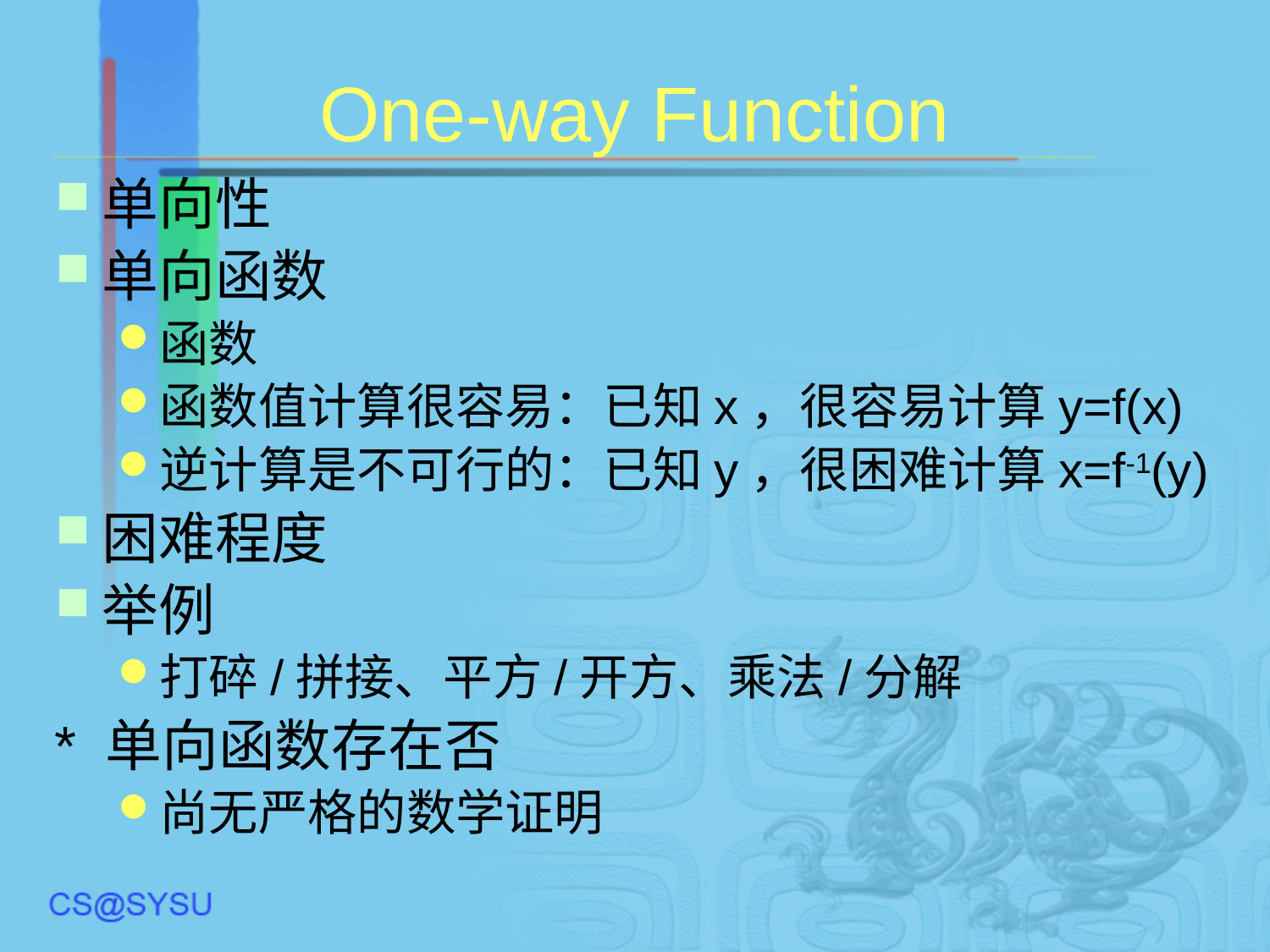

# One-way Function
单向性
单向函数
函数
函数值计算很容易：已知x，很容易计算y=f(x)
逆计算是不可行的：已知y，很困难计算x=f-1(y)
困难程度
举例
打碎/拼接、平方/开方、乘法/分解
* 单向函数存在否
尚无严格的数学证明